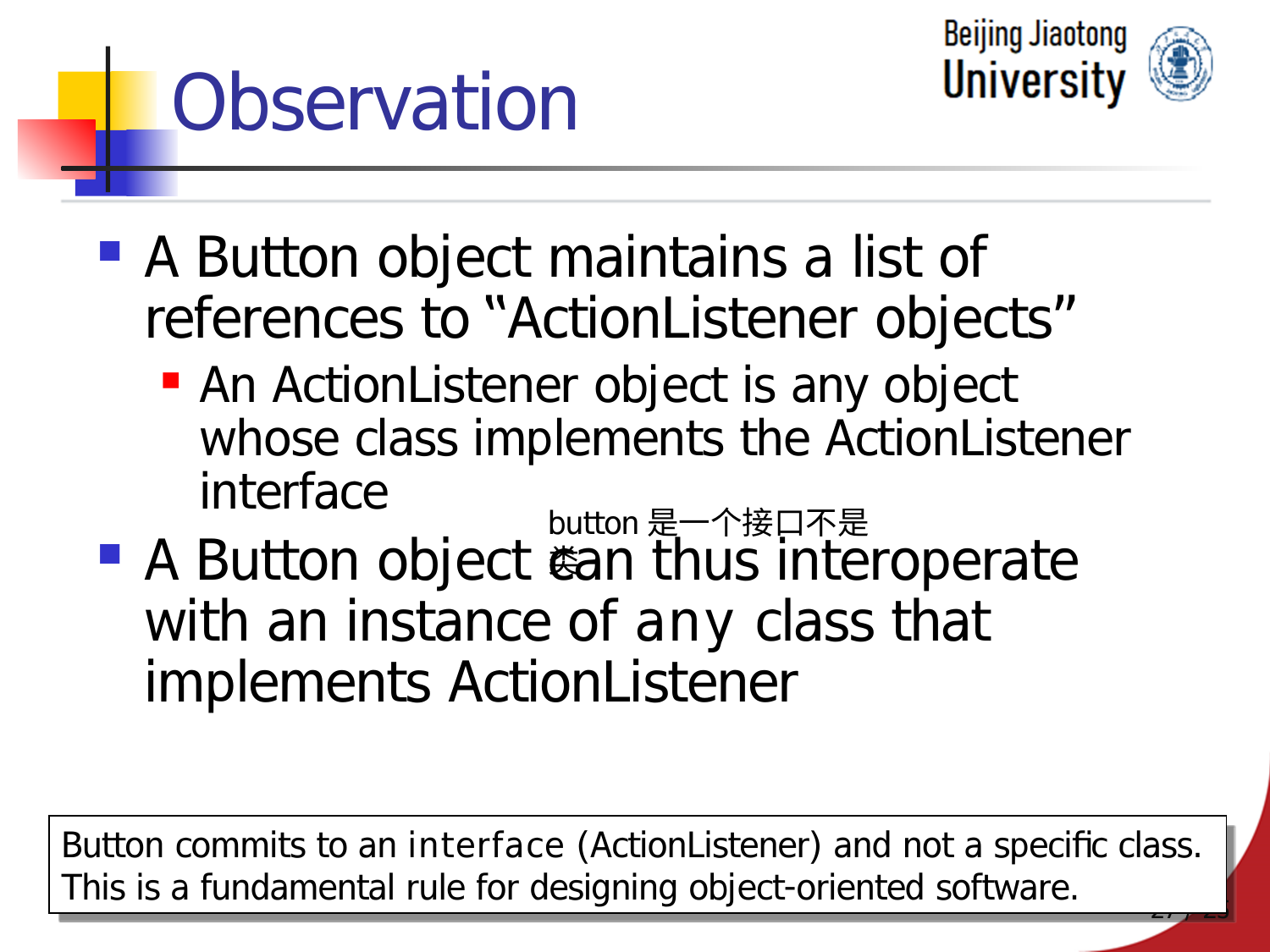

# Observation
A Button object maintains a list of references to “ActionListener objects”
An ActionListener object is any object whose class implements the ActionListener interface
A Button object can thus interoperate with an instance of any class that implements ActionListener
button是一个接口不是类
Button commits to an interface (ActionListener) and not a specific class.
This is a fundamental rule for designing object-oriented software.
27